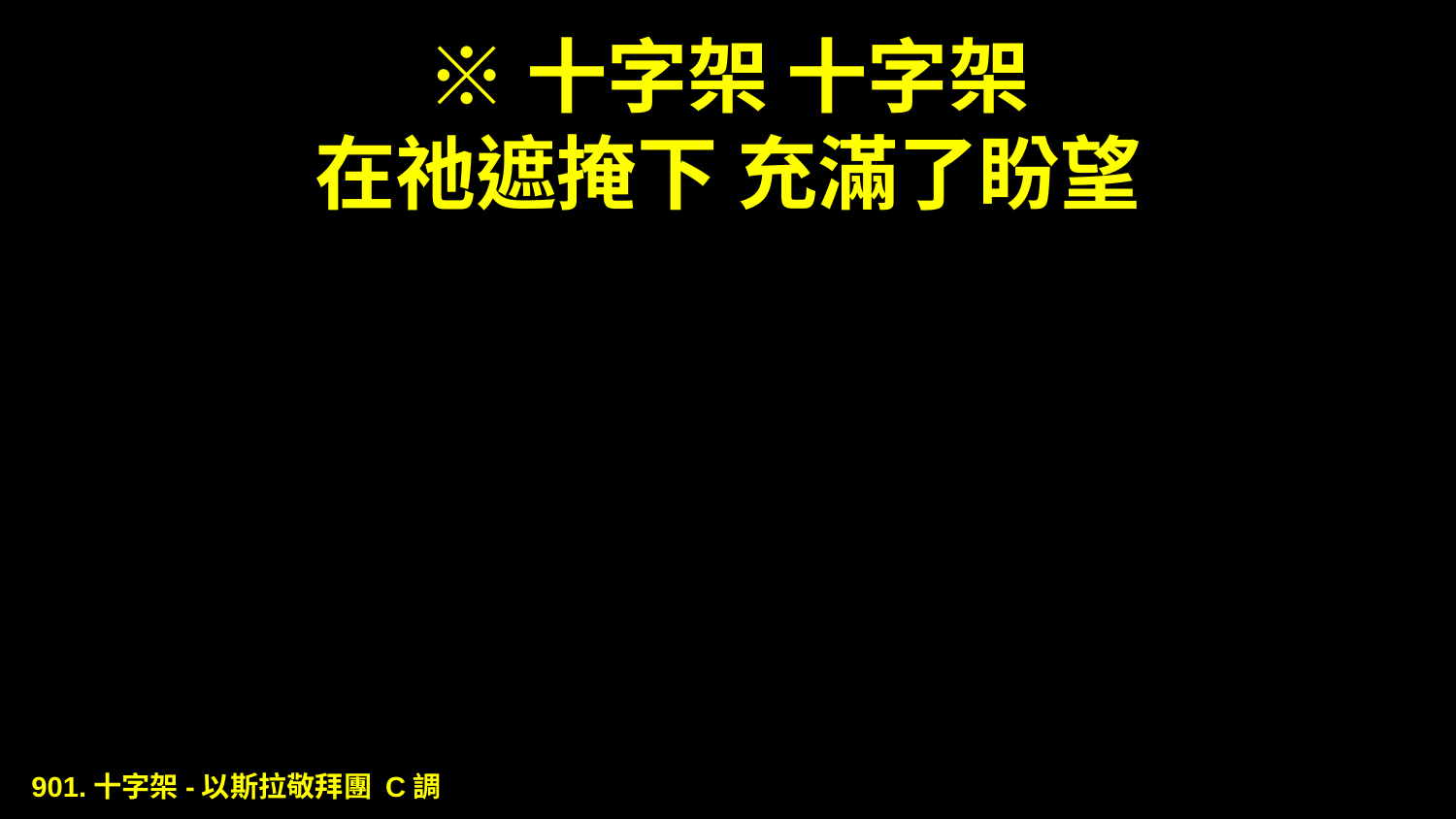

# ※十字架 十字架 在祂遮掩下 充滿了盼望
901.十字架-以斯拉敬拜團 C調